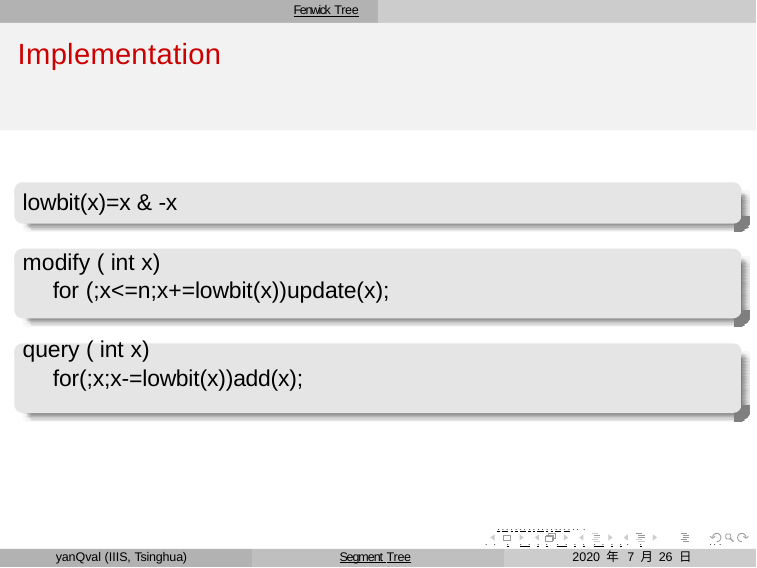

Fenwick Tree
# Implementation

lowbit(x)=x & -x

modify ( int x)
for (;x<=n;x+=lowbit(x))update(x);

query ( int x)
for(;x;x-=lowbit(x))add(x);

. . . . . . . . . . . . . . . . . . . .
.   .     .     .   .   .   .    .   .   .   .    .   .   .   . .     .	. . .
2020 年  7 月 26 日	25 / 29
yanQval (IIIS, Tsinghua)
Segment Tree